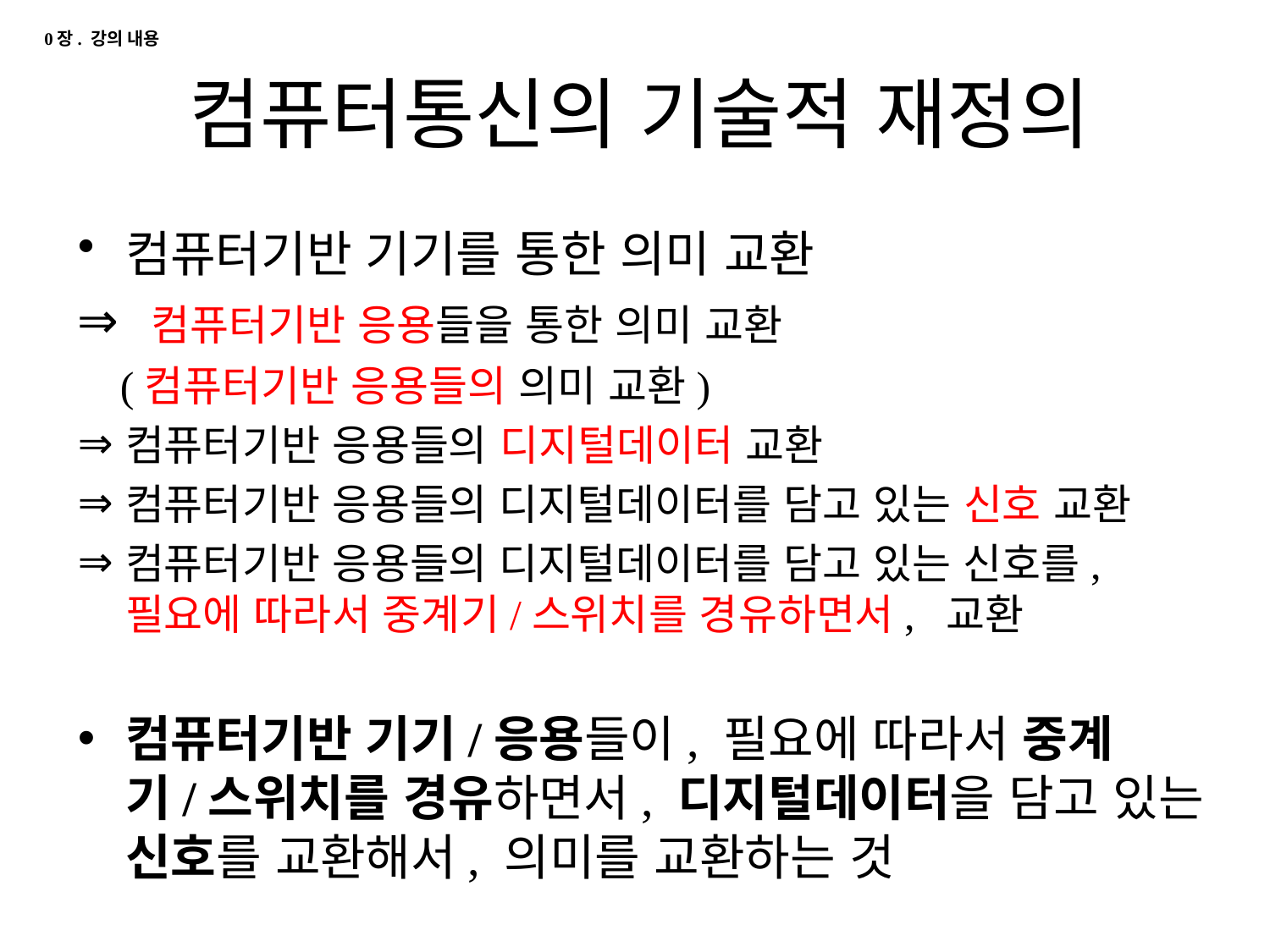

0장. 강의 내용
# 컴퓨터통신의 기술적 재정의
컴퓨터기반 기기를 통한 의미 교환
 컴퓨터기반 응용들을 통한 의미 교환
    (컴퓨터기반 응용들의 의미 교환)
컴퓨터기반 응용들의 디지털데이터 교환
컴퓨터기반 응용들의 디지털데이터를 담고 있는 신호 교환
컴퓨터기반 응용들의 디지털데이터를 담고 있는 신호를, 필요에 따라서 중계기/스위치를 경유하면서,  교환

컴퓨터기반 기기/응용들이, 필요에 따라서 중계기/스위치를 경유하면서, 디지털데이터을 담고 있는 신호를 교환해서, 의미를 교환하는 것